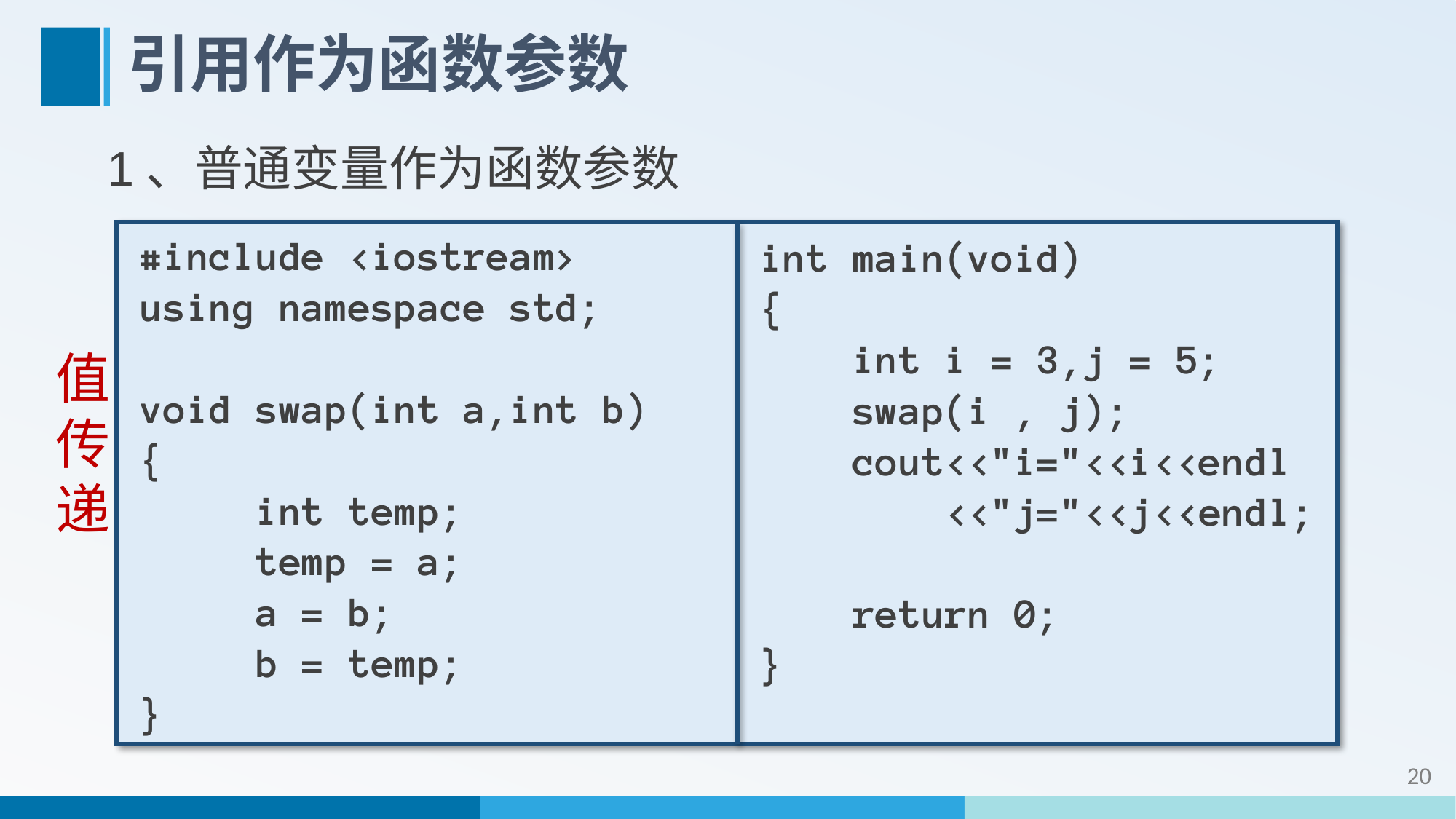

# 引用作为函数参数
1、普通变量作为函数参数

#include <iostream>
using namespace std;

void swap(int a,int b)
{
     int temp;
     temp = a;
     a = b;
     b = temp;
}
int main(void)
{
    int i = 3,j = 5;
    swap(i , j);
    cout<<"i="<<i<<endl
        <<"j="<<j<<endl;

    return 0;
}
值
传
递